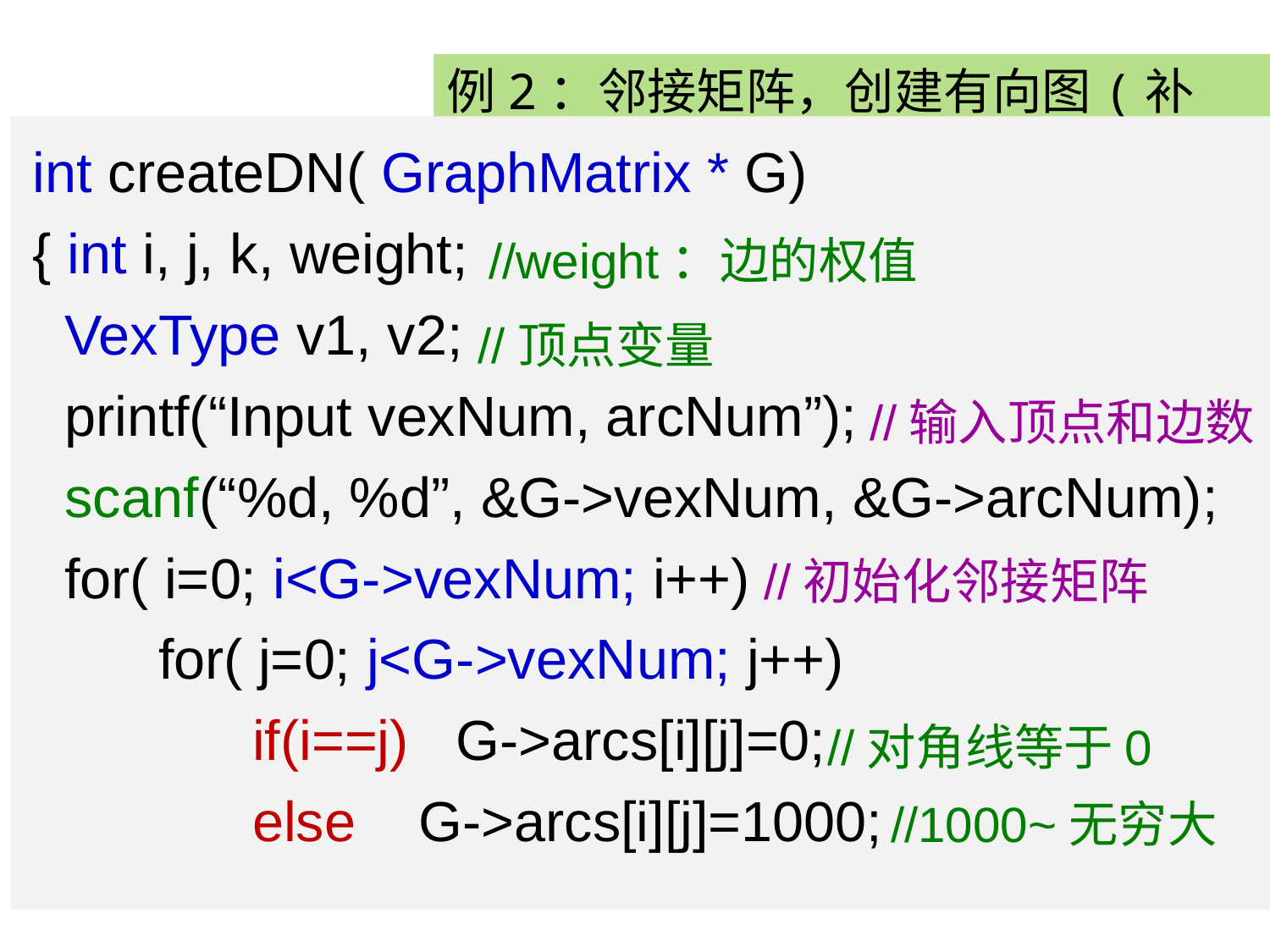

例2：邻接矩阵，创建有向图(补充)
int createDN( GraphMatrix * G)
{ int i, j, k, weight;
  VexType v1, v2;
  printf(“Input vexNum, arcNum”);
  scanf(“%d, %d”, &G->vexNum, &G->arcNum);
  for( i=0; i<G->vexNum; i++)
        for( j=0; j<G->vexNum; j++)
              if(i==j)   G->arcs[i][j]=0;
              else    G->arcs[i][j]=1000;
//weight：边的权值
//顶点变量
//输入顶点和边数
//初始化邻接矩阵
//对角线等于0
//1000~无穷大